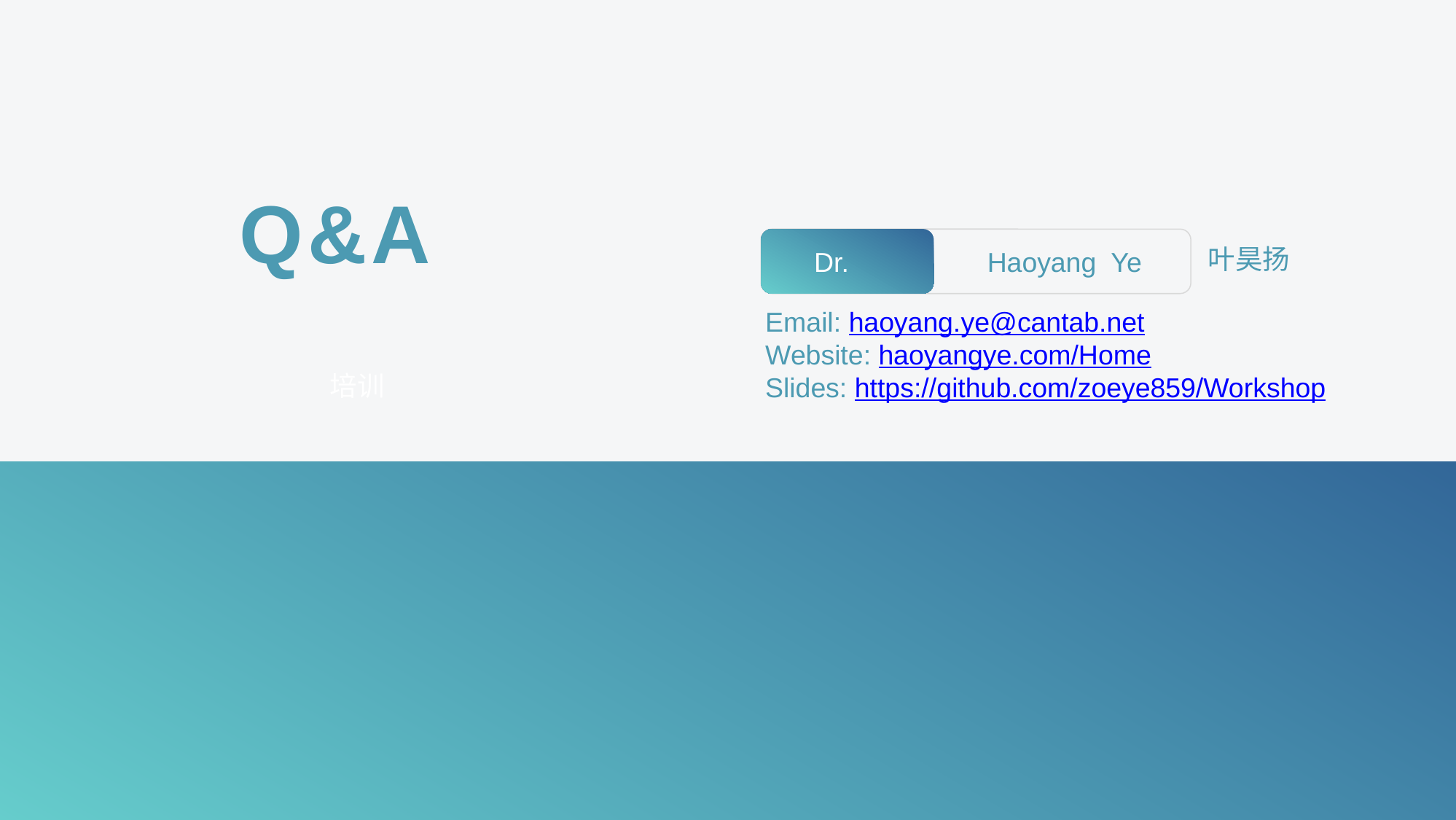

Q&A

叶昊扬
Dr.
Haoyang  Ye
Email: haoyang.ye@cantab.net
Website: haoyangye.com/Home
Slides: https://github.com/zoeye859/Workshop
培训